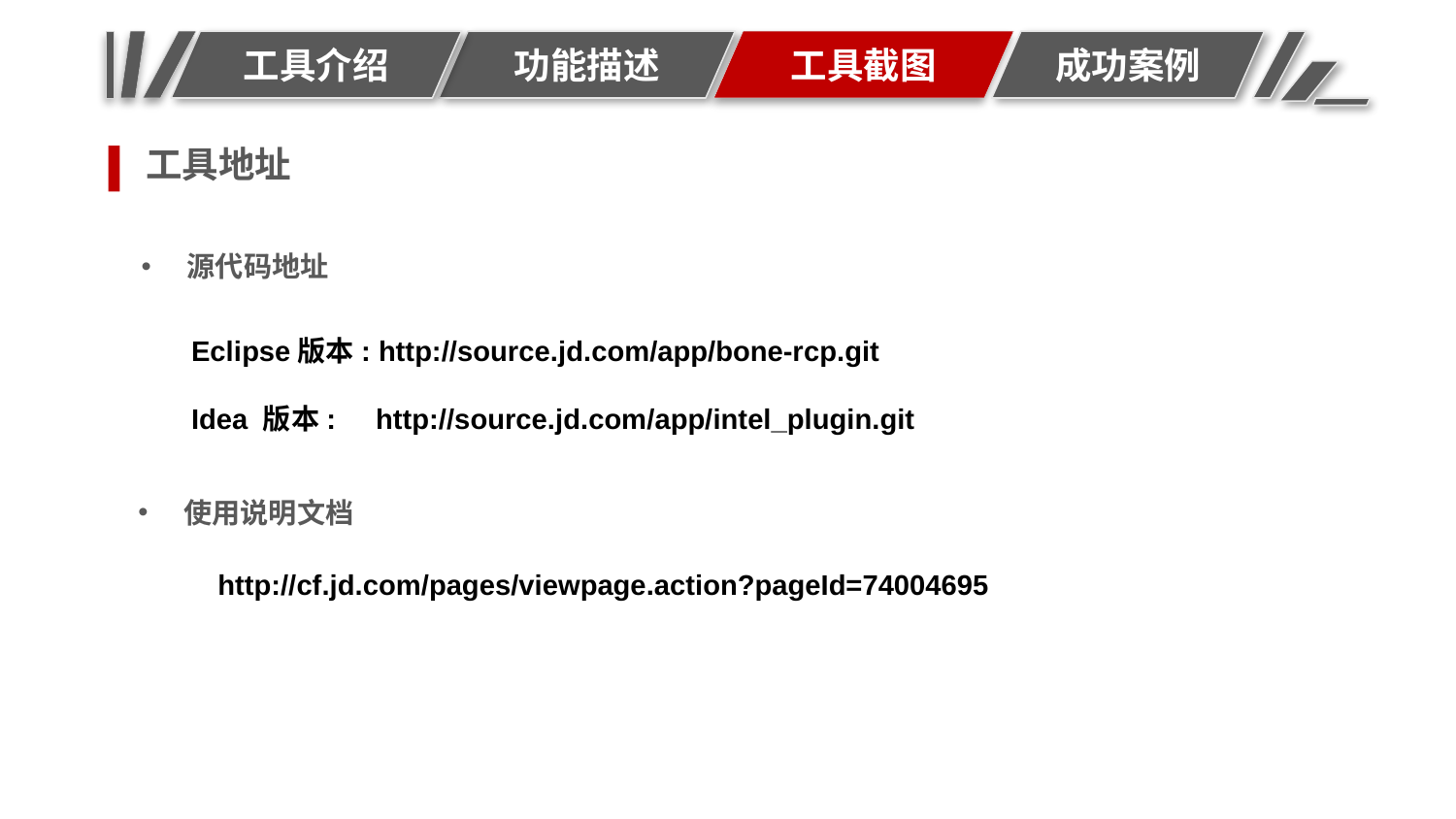

工具介绍
功能描述
成功案例
工具截图

工具地址

源代码地址
Eclipse版本: http://source.jd.com/app/bone-rcp.git

Idea 版本:     http://source.jd.com/app/intel_plugin.git

使用说明文档
http://cf.jd.com/pages/viewpage.action?pageId=74004695